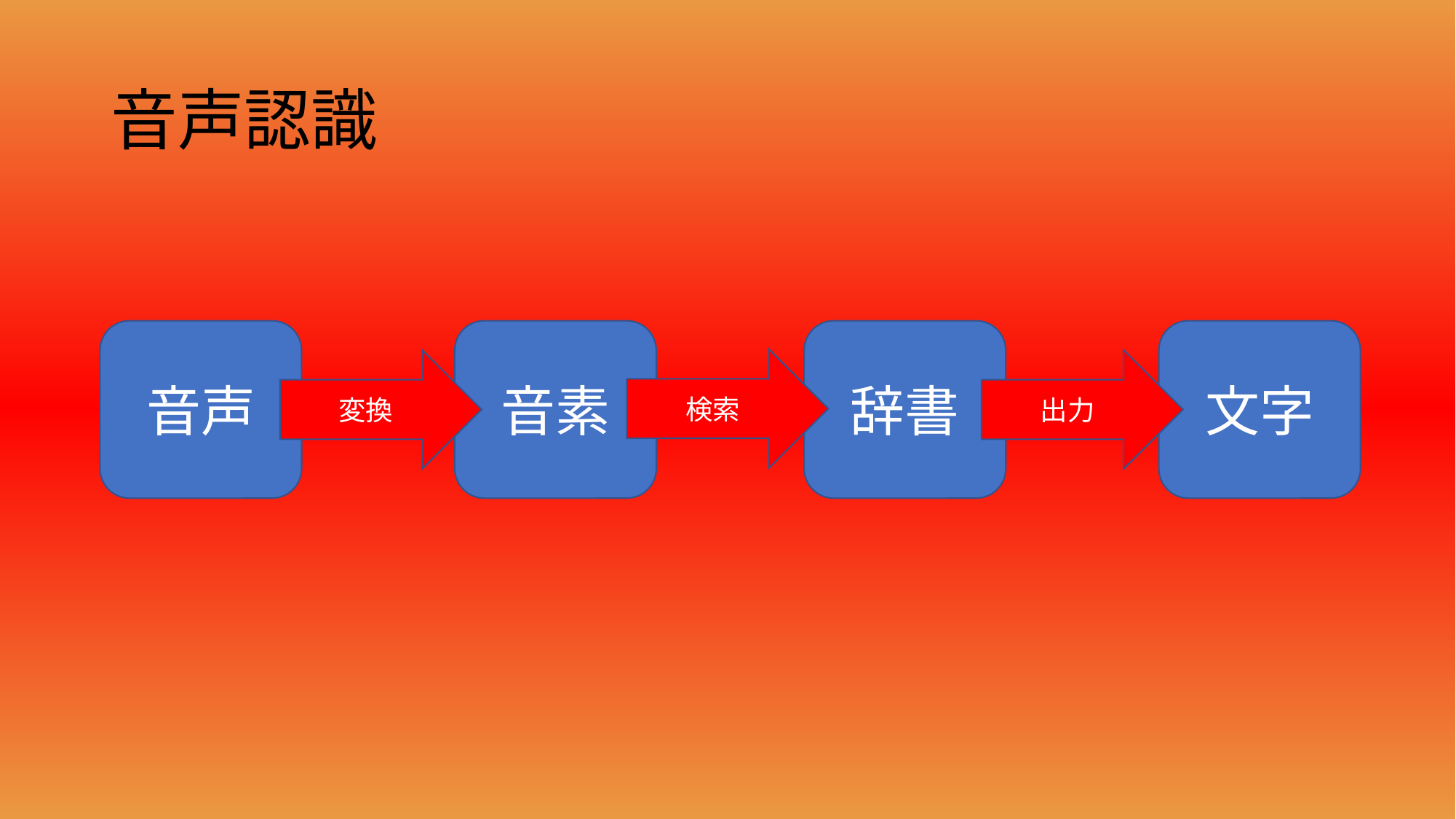

# 音声認識
音声
音素
辞書
文字
検索
変換
出力